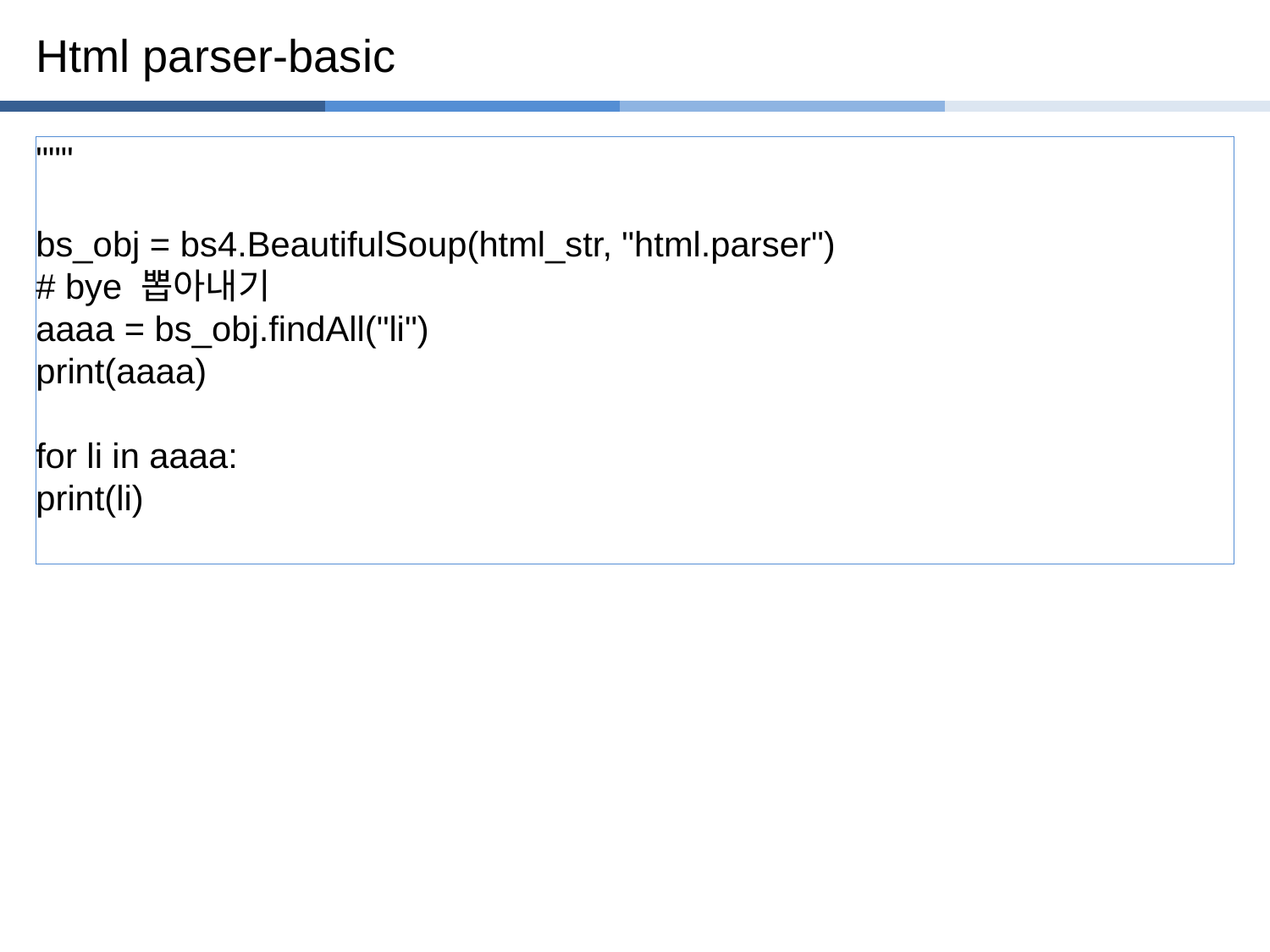

# Html parser-basic
"""
bs_obj = bs4.BeautifulSoup(html_str, "html.parser")
# bye 뽑아내기
aaaa = bs_obj.findAll("li")
print(aaaa)
for li in aaaa:
print(li)